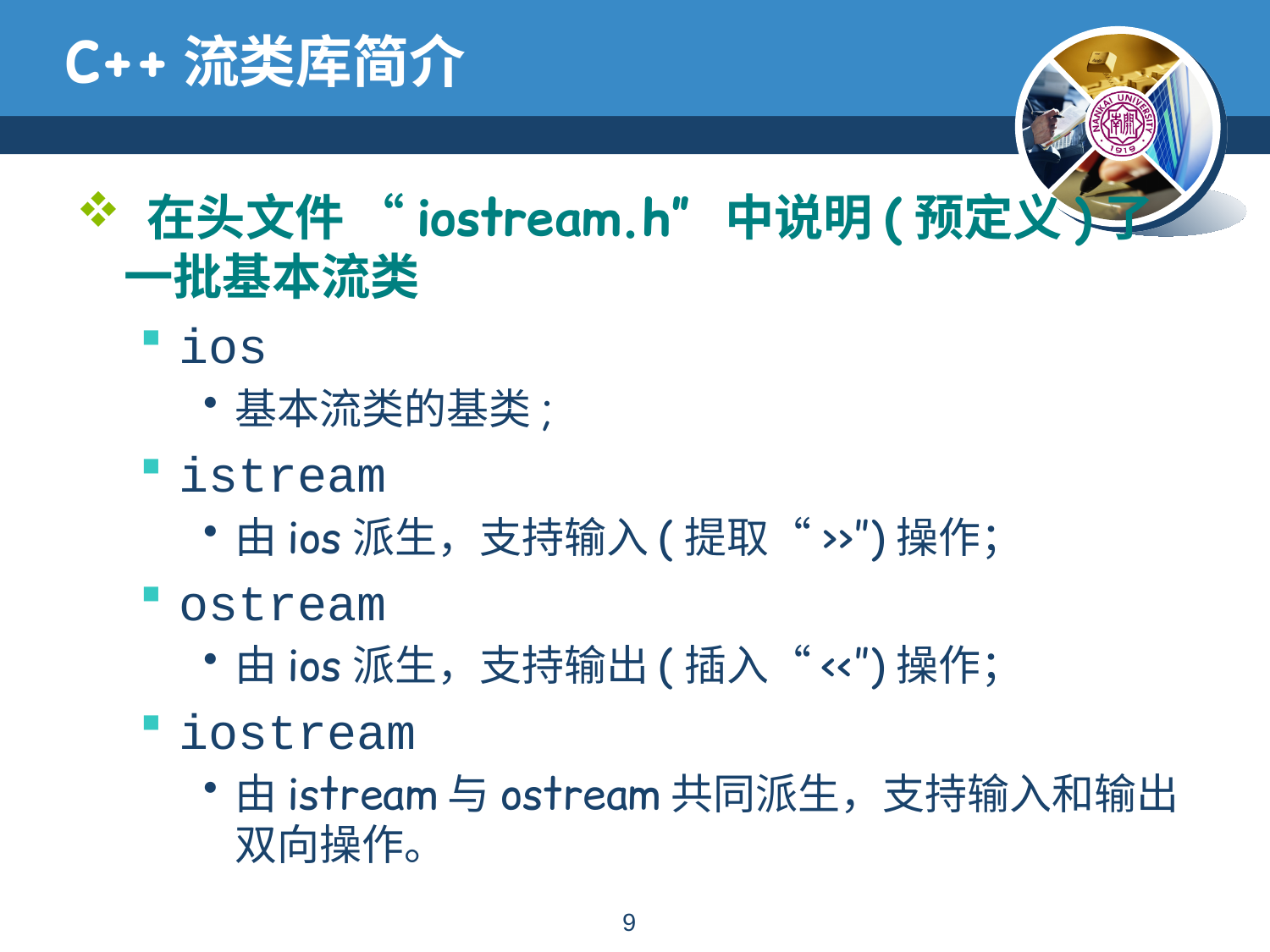

# C++流类库简介
 在头文件 “iostream.h” 中说明(预定义)了一批基本流类
ios
基本流类的基类;
istream
由ios派生，支持输入(提取“>>”)操作；
ostream
由ios派生，支持输出(插入“<<”)操作；
iostream
由istream与ostream共同派生，支持输入和输出双向操作。
9